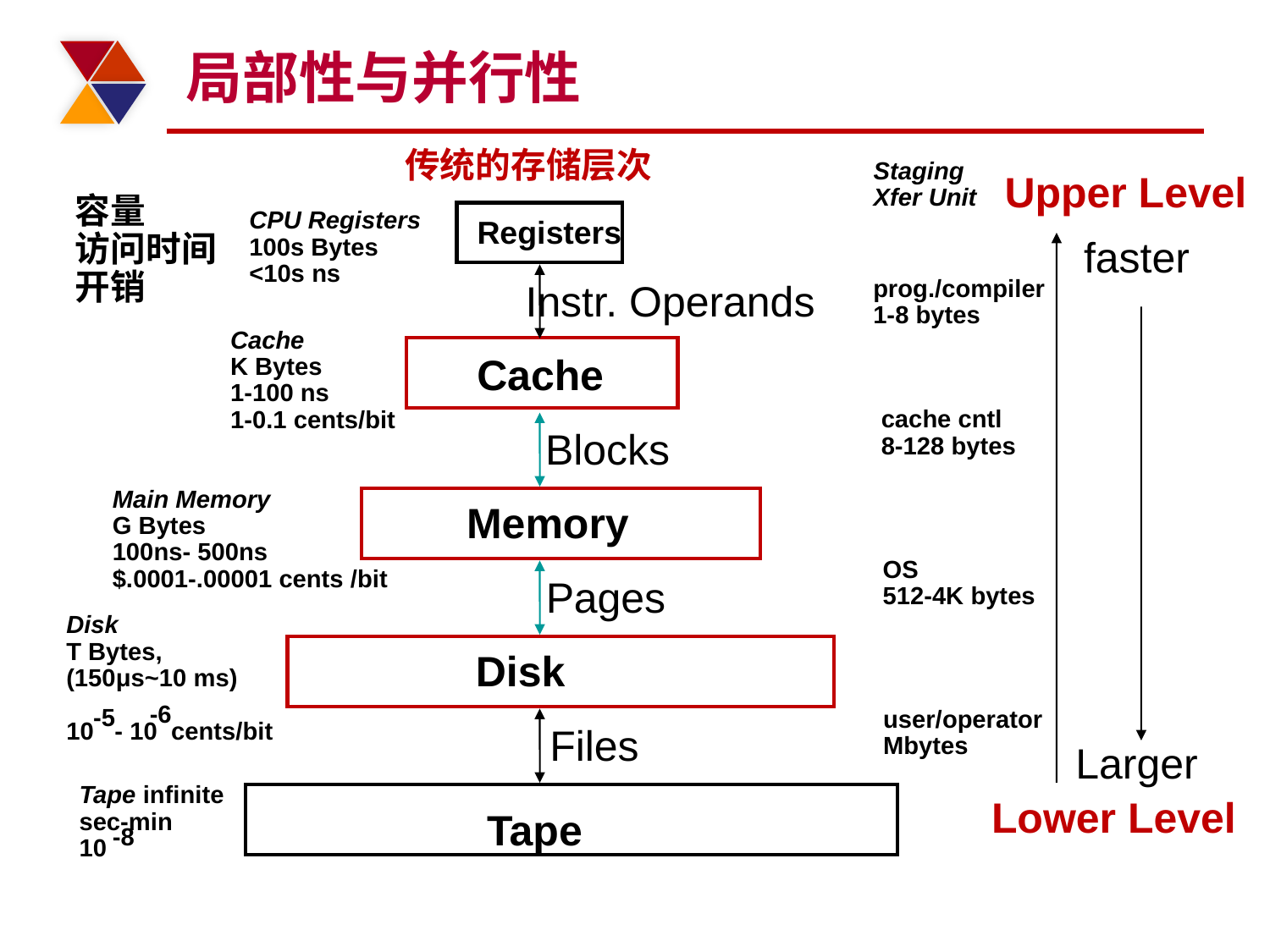

# 局部性与并行性
传统的存储层次
Staging
Xfer Unit
Upper Level
容量
访问时间
开销

CPU Registers
100s Bytes
<10s ns
Registers

faster

prog./compiler
1-8 bytes
Instr. Operands

Cache
K Bytes
1-100 ns
1-0.1 cents/bit

Cache
cache cntl
8-128 bytes

Blocks
Main Memory
G Bytes
100ns- 500ns
$.0001-.00001 cents /bit

Memory
OS
512-4K bytes

Pages
Disk
T Bytes,
(150μs~10 ms)

10   - 10  cents/bit

Disk
-6
-5
user/operator
Mbytes

Files
Larger
Tape infinite
sec-min
10

Lower Level
Tape
-8